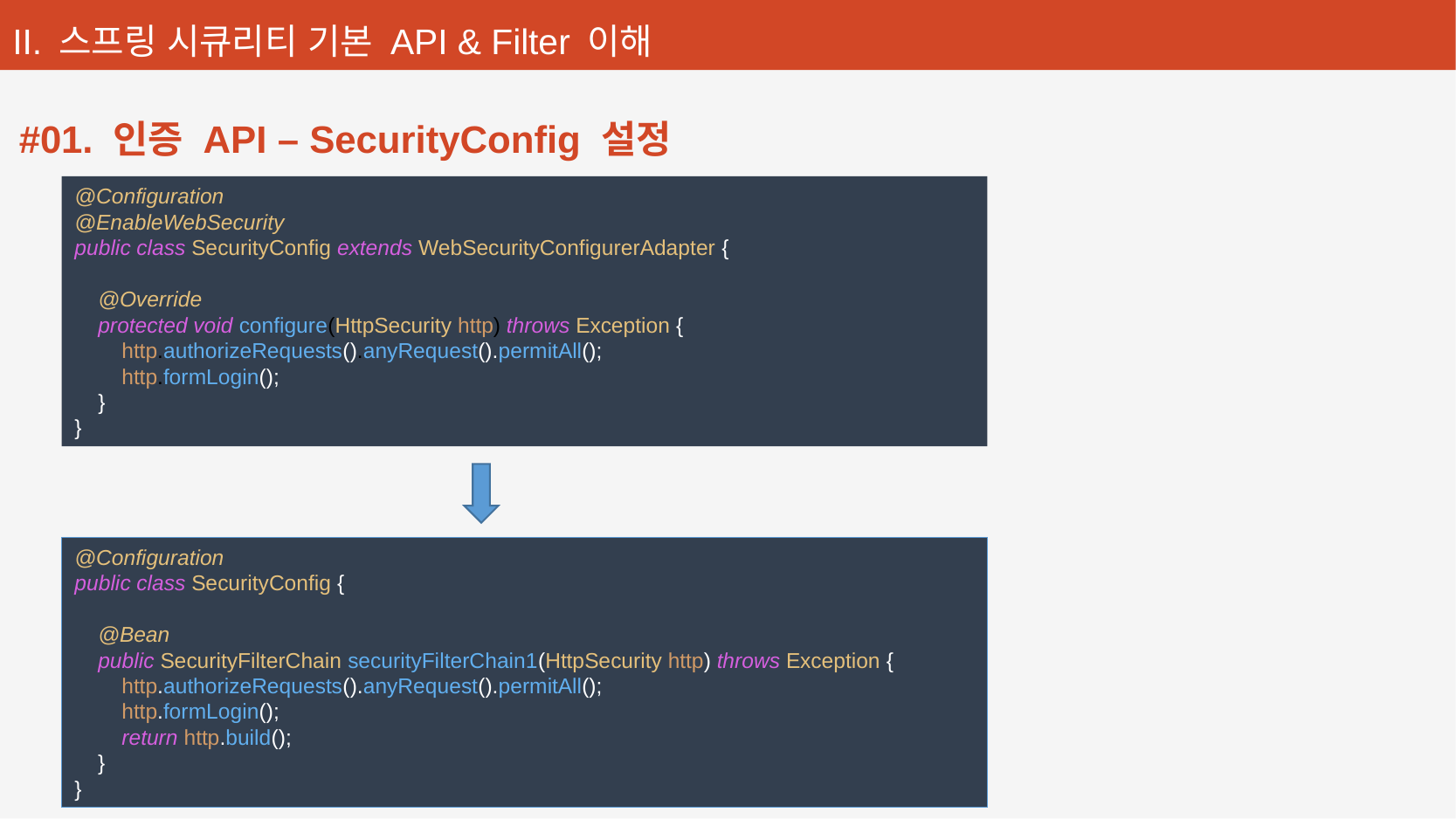

#01. 인증 API – SecurityConfig 설정
@Configuration
@EnableWebSecurity
public class SecurityConfig extends WebSecurityConfigurerAdapter {
    @Override
    protected void configure(HttpSecurity http) throws Exception {
        http.authorizeRequests().anyRequest().permitAll();
        http.formLogin();
    }
}

@Configuration
public class SecurityConfig {
    @Bean
    public SecurityFilterChain securityFilterChain1(HttpSecurity http) throws Exception {
        http.authorizeRequests().anyRequest().permitAll();
        http.formLogin();
        return http.build();
    }
}